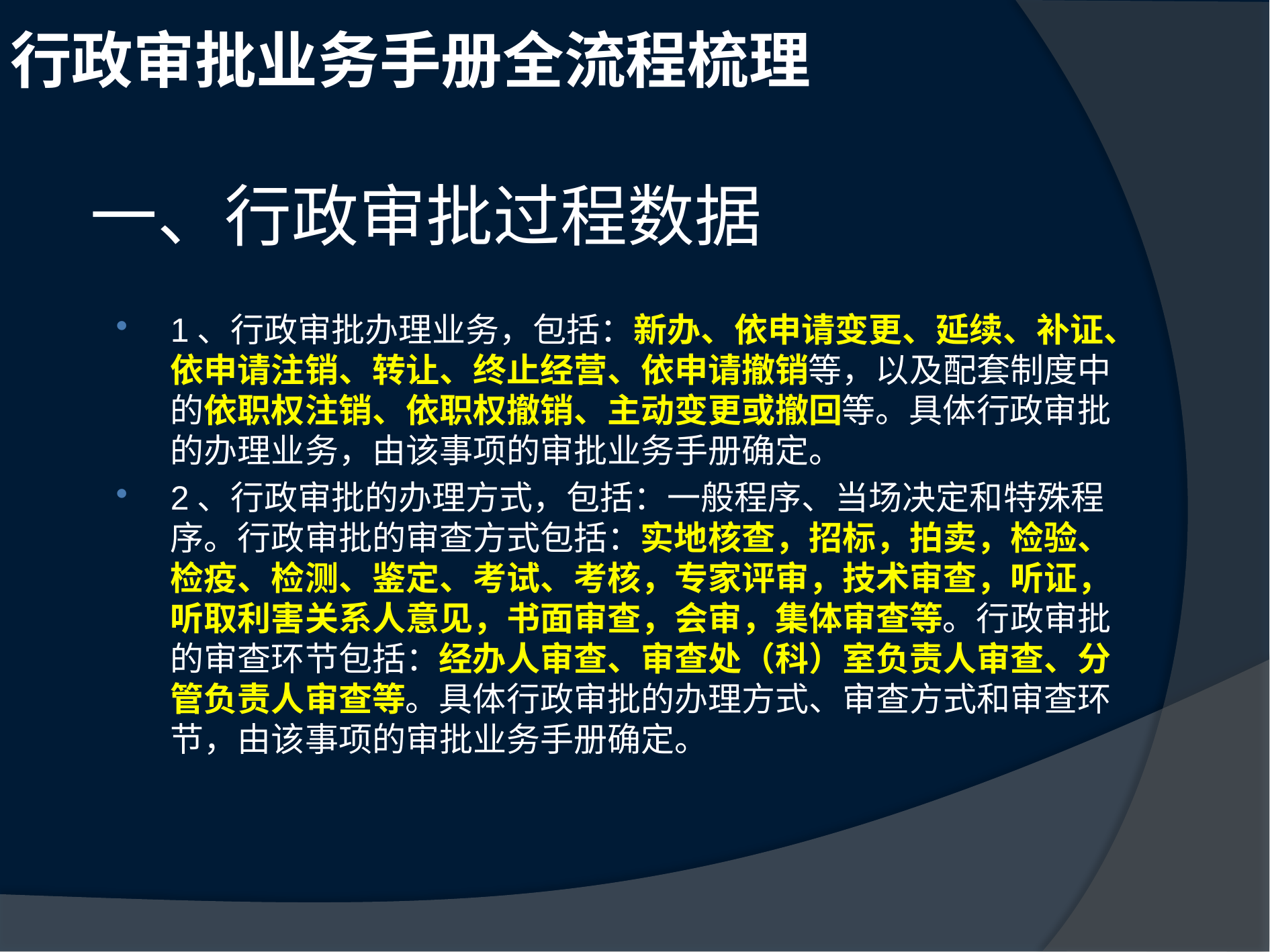

行政审批业务手册全流程梳理
# 一、行政审批过程数据
1、行政审批办理业务，包括：新办、依申请变更、延续、补证、依申请注销、转让、终止经营、依申请撤销等，以及配套制度中的依职权注销、依职权撤销、主动变更或撤回等。具体行政审批的办理业务，由该事项的审批业务手册确定。
2、行政审批的办理方式，包括：一般程序、当场决定和特殊程序。行政审批的审查方式包括：实地核查，招标，拍卖，检验、检疫、检测、鉴定、考试、考核，专家评审，技术审查，听证，听取利害关系人意见，书面审查，会审，集体审查等。行政审批的审查环节包括：经办人审查、审查处（科）室负责人审查、分管负责人审查等。具体行政审批的办理方式、审查方式和审查环节，由该事项的审批业务手册确定。